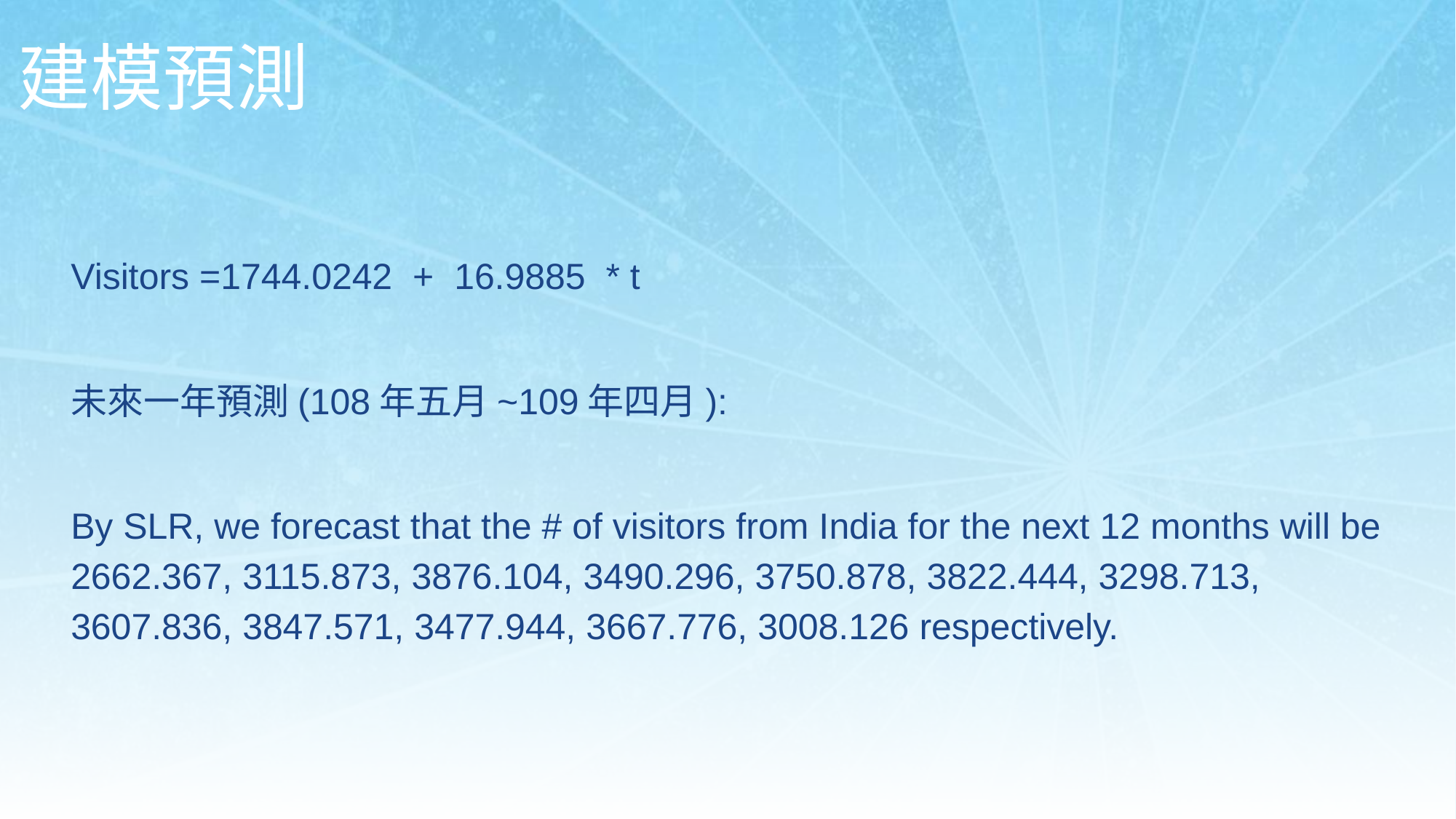

建模預測

Visitors =1744.0242  +  16.9885  * t

未來一年預測(108年五月~109年四月):

By SLR, we forecast that the # of visitors from India for the next 12 months will be 2662.367, 3115.873, 3876.104, 3490.296, 3750.878, 3822.444, 3298.713, 3607.836, 3847.571, 3477.944, 3667.776, 3008.126 respectively.